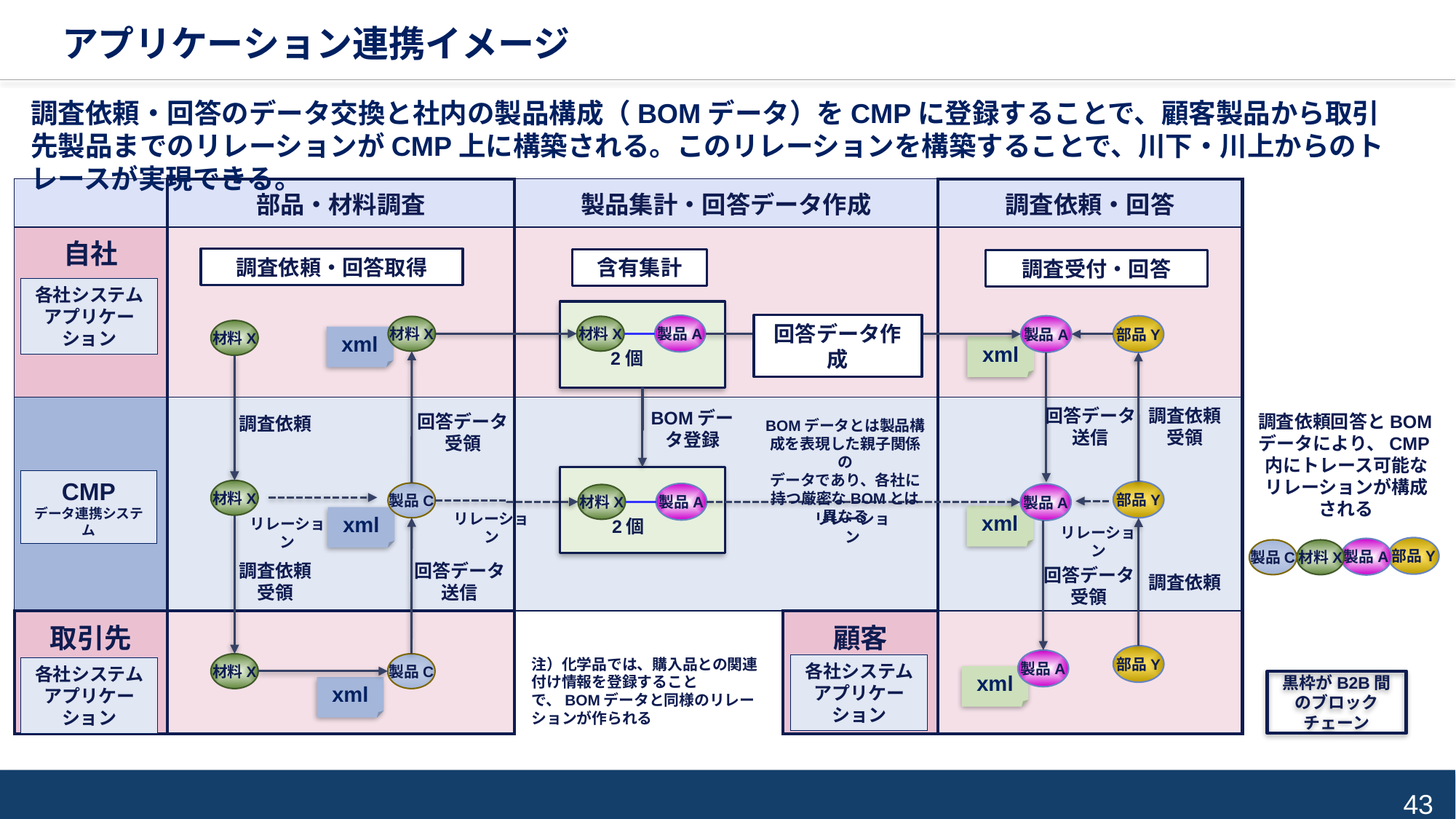

アプリケーション連携イメージ
調査依頼・回答のデータ交換と社内の製品構成（BOMデータ）をCMPに登録することで、顧客製品から取引先製品までのリレーションがCMP上に構築される。このリレーションを構築することで、川下・川上からのトレースが実現できる。
|  | 部品・材料調査 | 製品集計・回答データ作成 |  | 調査依頼・回答 |
| --- | --- | --- | --- | --- |
| 自社 |  |  |  |  |
|  |  |  |  |  |
| 取引先 |  |  | 顧客 |  |
調査依頼・回答取得
含有集計
調査受付・回答
各社システム
アプリケーション

回答データ作成
製品A
部品Y
製品A
材料X
材料X
材料X
xml
xml
2個
調査依頼
受領
回答データ
送信
BOMデータ登録
回答データ
受領
調査依頼回答とBOMデータにより、CMP内にトレース可能なリレーションが構成される
調査依頼
BOMデータとは製品構成を表現した親子関係の
データであり、各社に持つ厳密なBOMとは異なる

CMP
データ連携システム
材料X
部品Y
製品C
製品A
製品A
材料X
リレーション
リレーション
xml
xml
リレーション
2個
リレーション
部品Y
製品A
製品C
材料X
調査依頼
受領
回答データ
送信
回答データ
受領
調査依頼
部品Y
注）化学品では、購入品との関連付け情報を登録することで、BOMデータと同様のリレーションが作られる
製品A
材料X
製品C
各社システム
アプリケーション
各社システム
アプリケーション
xml
黒枠がB2B間のブロックチェーン
xml